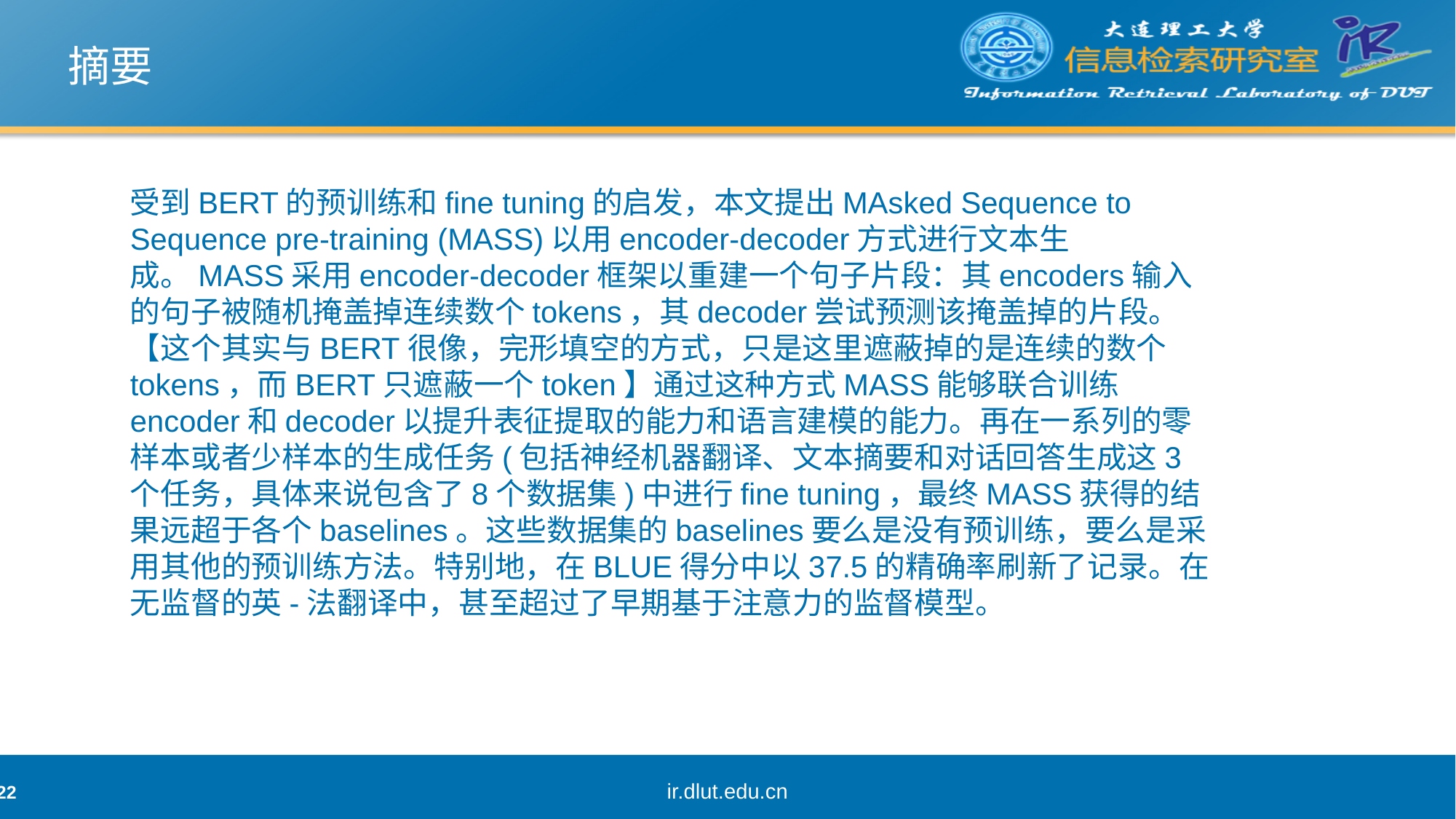

# 摘要
受到BERT的预训练和fine tuning的启发，本文提出MAsked Sequence to Sequence pre-training (MASS)以用encoder-decoder方式进行文本生成。MASS采用encoder-decoder框架以重建一个句子片段：其encoders输入的句子被随机掩盖掉连续数个tokens，其decoder尝试预测该掩盖掉的片段。【这个其实与BERT很像，完形填空的方式，只是这里遮蔽掉的是连续的数个tokens，而BERT只遮蔽一个token】通过这种方式MASS能够联合训练encoder和decoder以提升表征提取的能力和语言建模的能力。再在一系列的零样本或者少样本的生成任务(包括神经机器翻译、文本摘要和对话回答生成这3个任务，具体来说包含了8个数据集)中进行fine tuning，最终MASS获得的结果远超于各个baselines。这些数据集的baselines要么是没有预训练，要么是采用其他的预训练方法。特别地，在BLUE得分中以37.5的精确率刷新了记录。在无监督的英-法翻译中，甚至超过了早期基于注意力的监督模型。